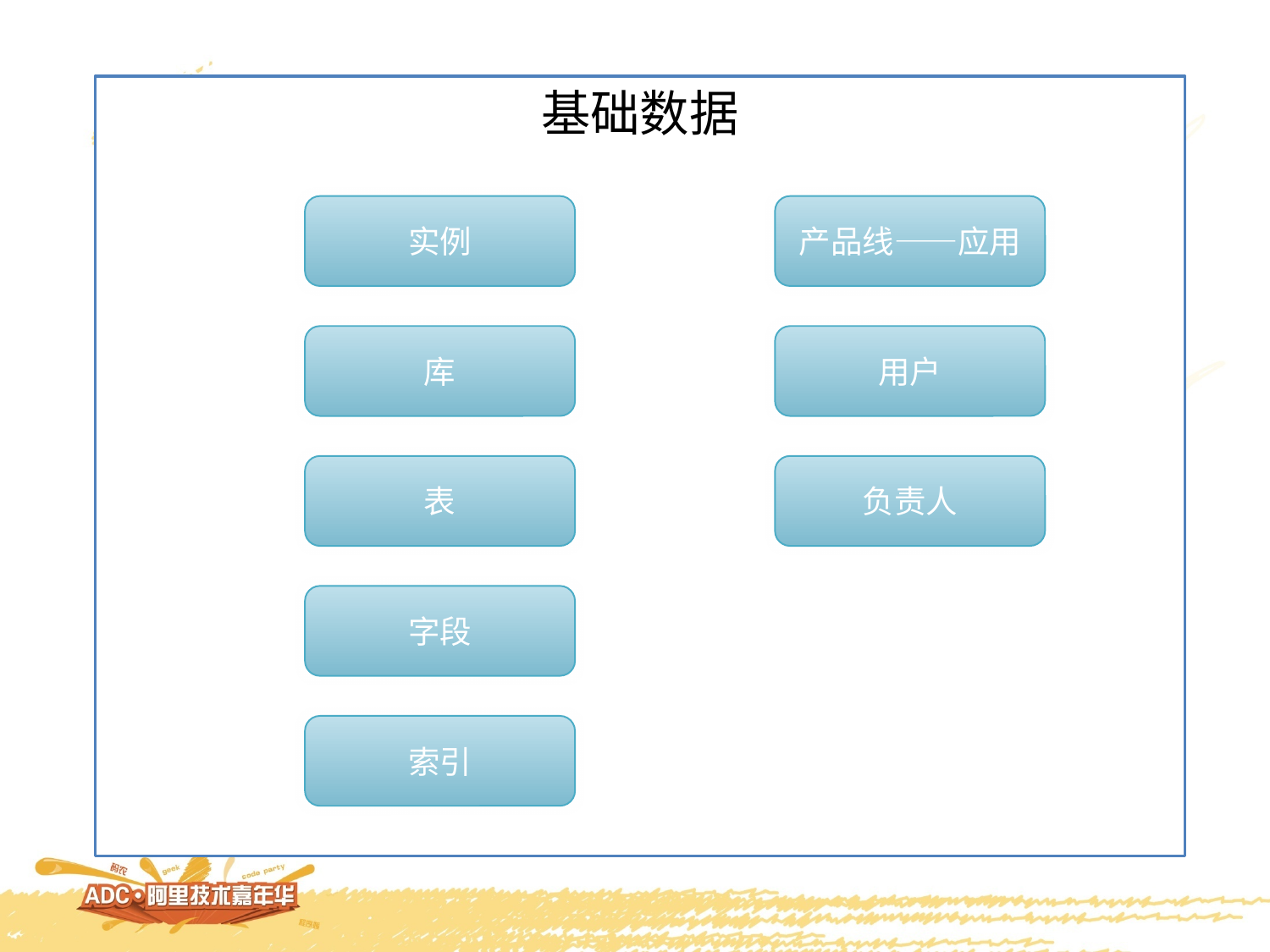

基础数据
实例
产品线——应用
库
用户
表
负责人
字段
索引